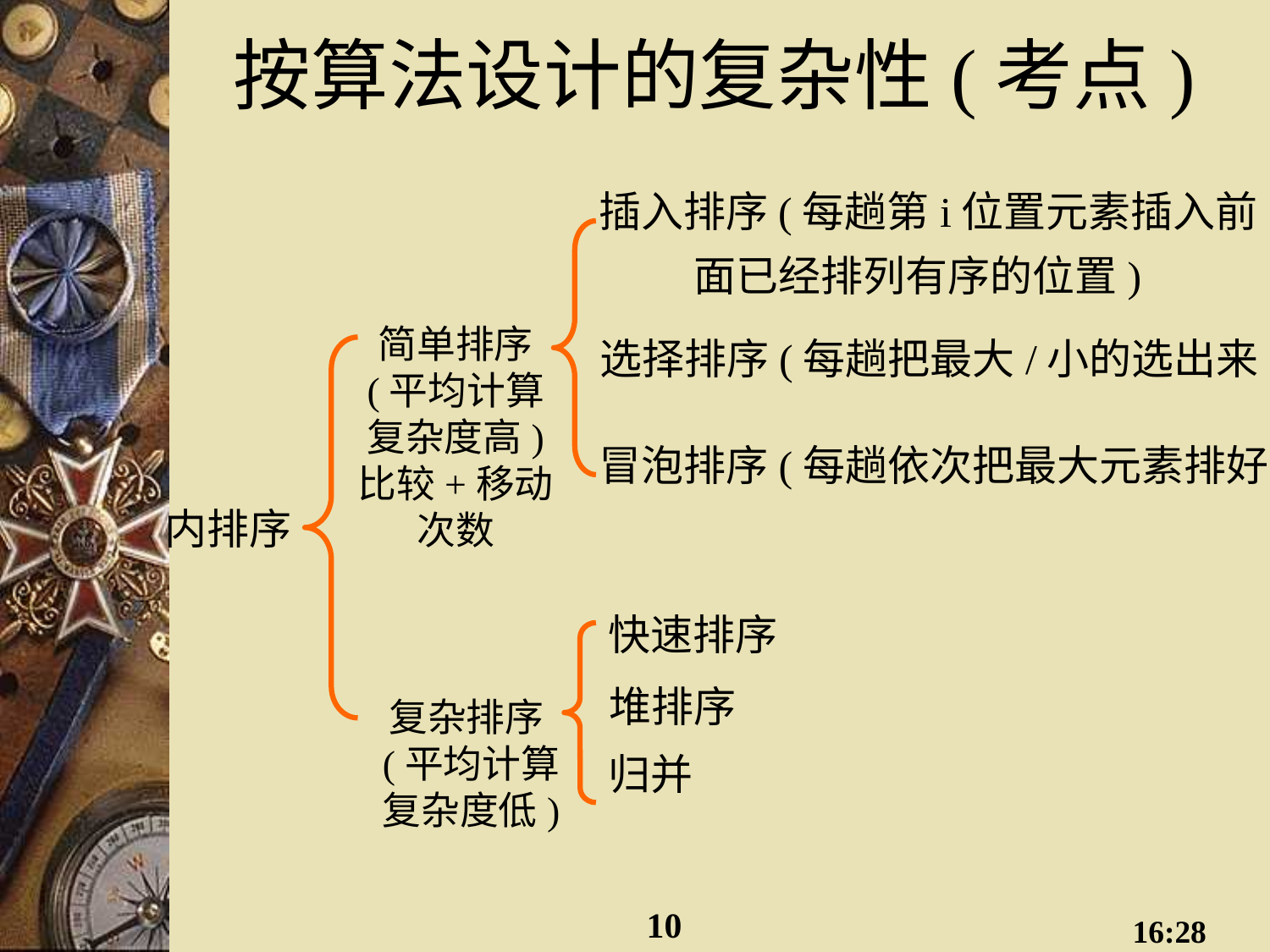

# 按算法设计的复杂性(考点)
 插入排序(每趟第i位置元素插入前
           面已经排列有序的位置)

简单排序 (平均计算复杂度高) 比较+移动次数
 选择排序(每趟把最大/小的选出来)

冒泡排序(每趟依次把最大元素排好)
内排序
快速排序

堆排序
复杂排序(平均计算复杂度低)
归并